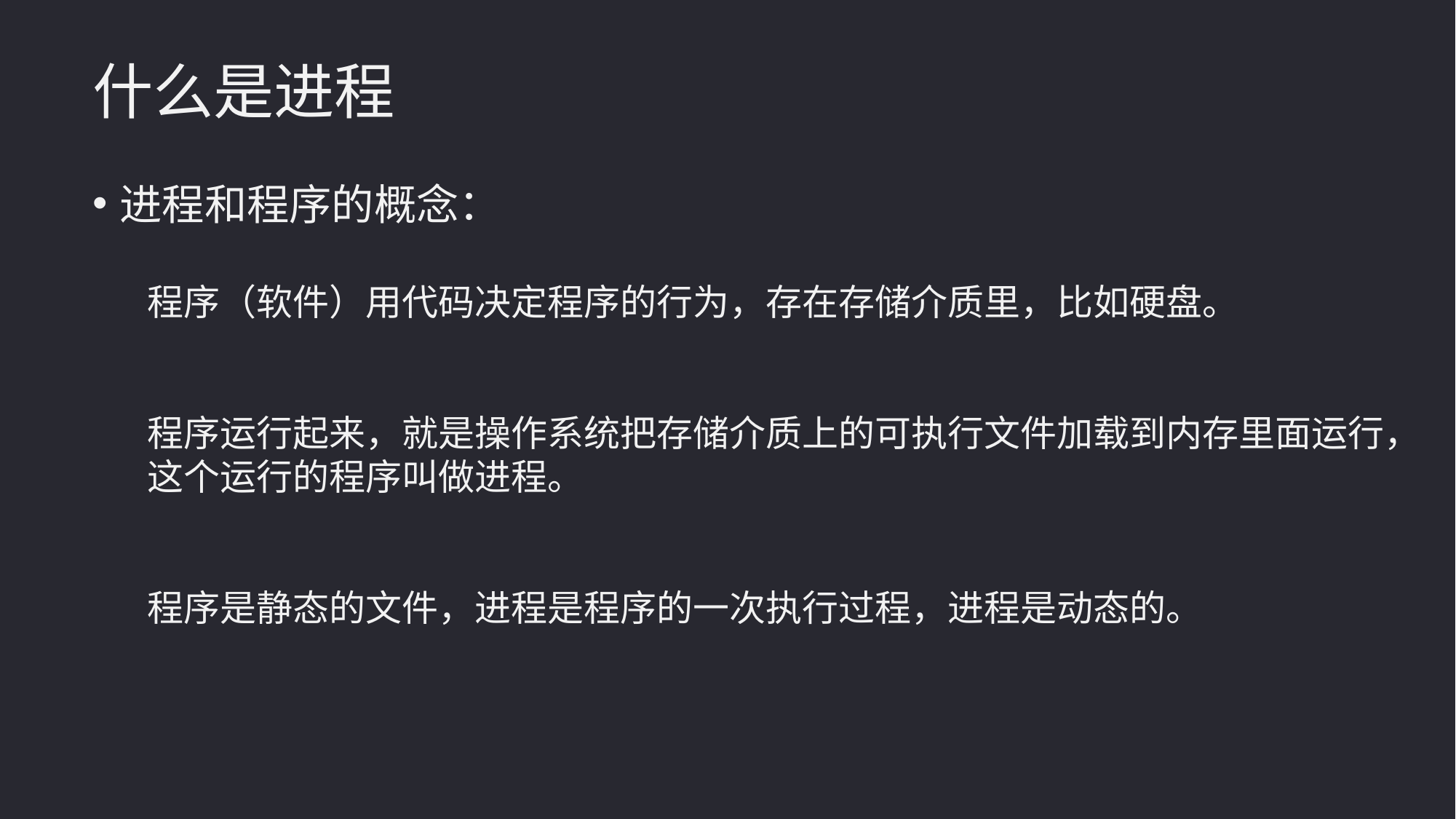

什么是进程
进程和程序的概念：

程序（软件）用代码决定程序的行为，存在存储介质里，比如硬盘。

程序运行起来，就是操作系统把存储介质上的可执行文件加载到内存里面运行，这个运行的程序叫做进程。

程序是静态的文件，进程是程序的一次执行过程，进程是动态的。